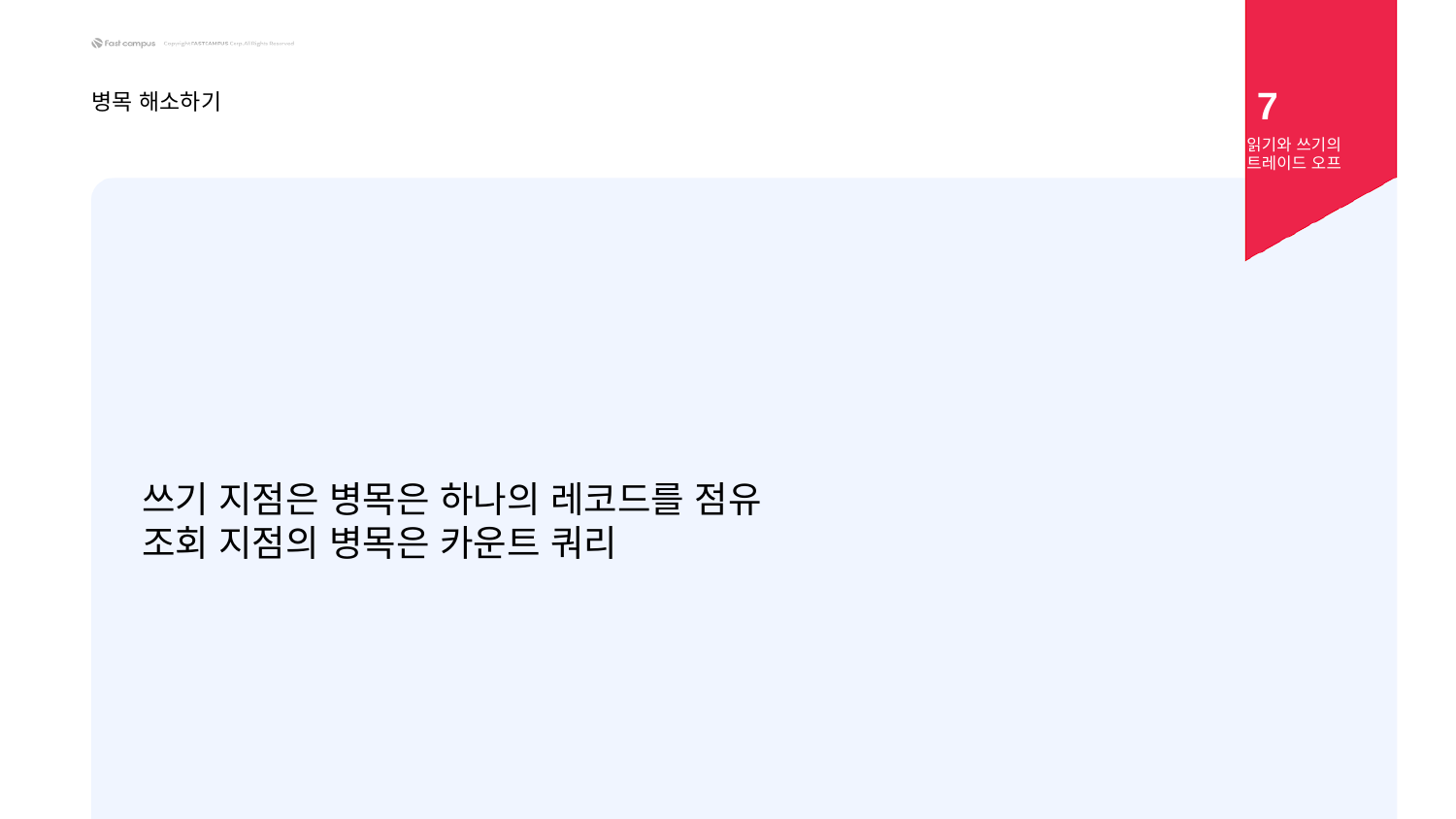

7
병목 해소하기
읽기와 쓰기의 트레이드 오프
쓰기 지점은 병목은 하나의 레코드를 점유
조회 지점의 병목은 카운트 쿼리